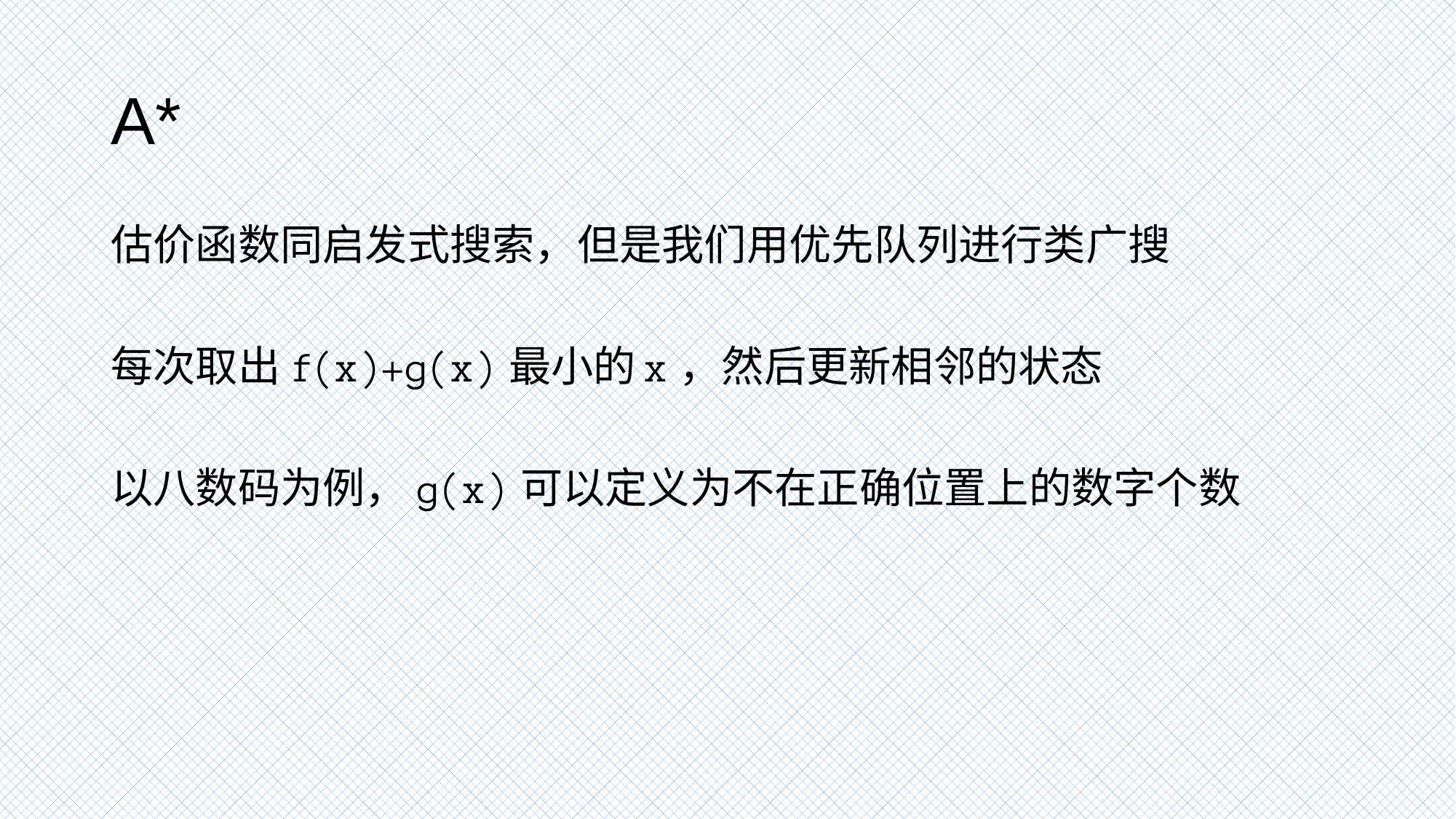

# A*
估价函数同启发式搜索，但是我们用优先队列进行类广搜

每次取出f(x)+g(x)最小的x，然后更新相邻的状态

以八数码为例，g(x)可以定义为不在正确位置上的数字个数